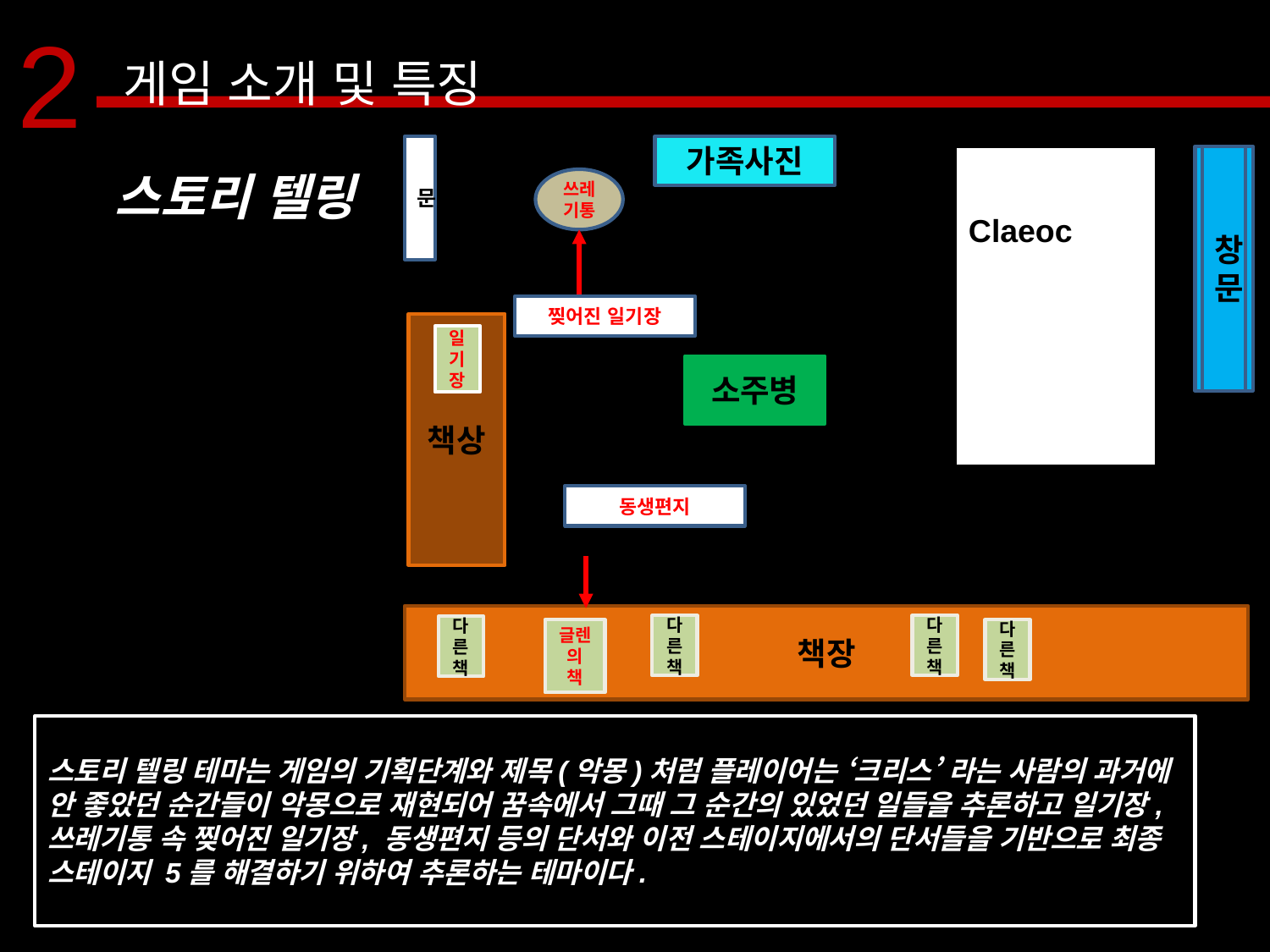

2
게임 소개 및 특징

문
가족사진

Claeoc
창문
스토리 텔링
쓰레기통

찢어진 일기장
책상
일기장
9
소주병
동생편지
책장
다른책
다른책
다른책
글렌의 책
다른책
스토리 텔링 테마는 게임의 기획단계와 제목(악몽)처럼 플레이어는 ‘크리스’ 라는 사람의 과거에 안 좋았던 순간들이 악몽으로 재현되어 꿈속에서 그때 그 순간의 있었던 일들을 추론하고 일기장, 쓰레기통 속 찢어진 일기장, 동생편지 등의 단서와 이전 스테이지에서의 단서들을 기반으로 최종 스테이지 5를 해결하기 위하여 추론하는 테마이다.